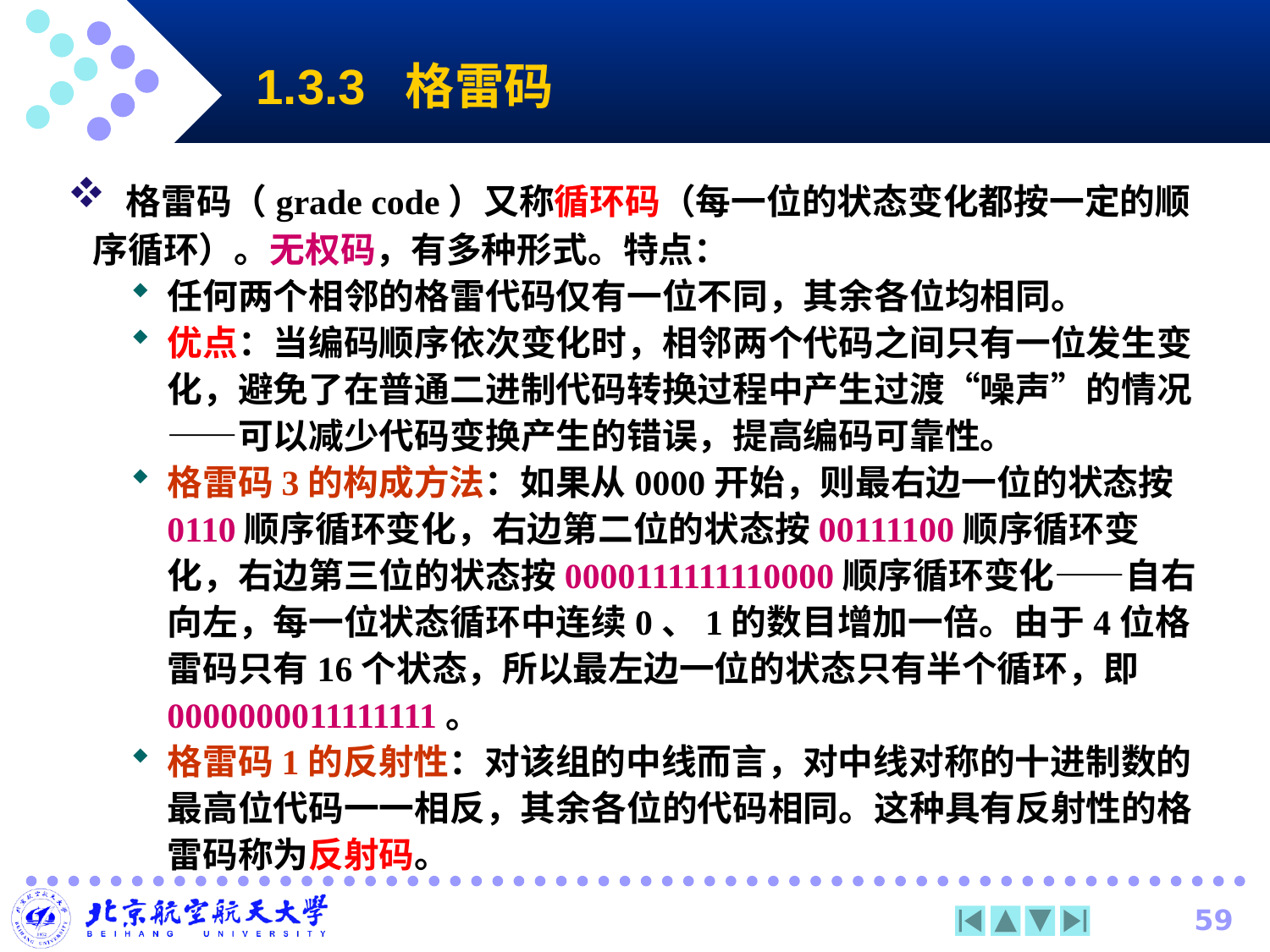

# 1.3.3  格雷码
 格雷码（grade code）又称循环码（每一位的状态变化都按一定的顺序循环）。无权码，有多种形式。特点：
任何两个相邻的格雷代码仅有一位不同，其余各位均相同。
优点：当编码顺序依次变化时，相邻两个代码之间只有一位发生变化，避免了在普通二进制代码转换过程中产生过渡“噪声”的情况——可以减少代码变换产生的错误，提高编码可靠性。
格雷码3的构成方法：如果从0000开始，则最右边一位的状态按0110顺序循环变化，右边第二位的状态按00111100顺序循环变化，右边第三位的状态按0000111111110000顺序循环变化——自右向左，每一位状态循环中连续0、1的数目增加一倍。由于4位格雷码只有16个状态，所以最左边一位的状态只有半个循环，即0000000011111111。
格雷码1的反射性：对该组的中线而言，对中线对称的十进制数的最高位代码一一相反，其余各位的代码相同。这种具有反射性的格雷码称为反射码。
59